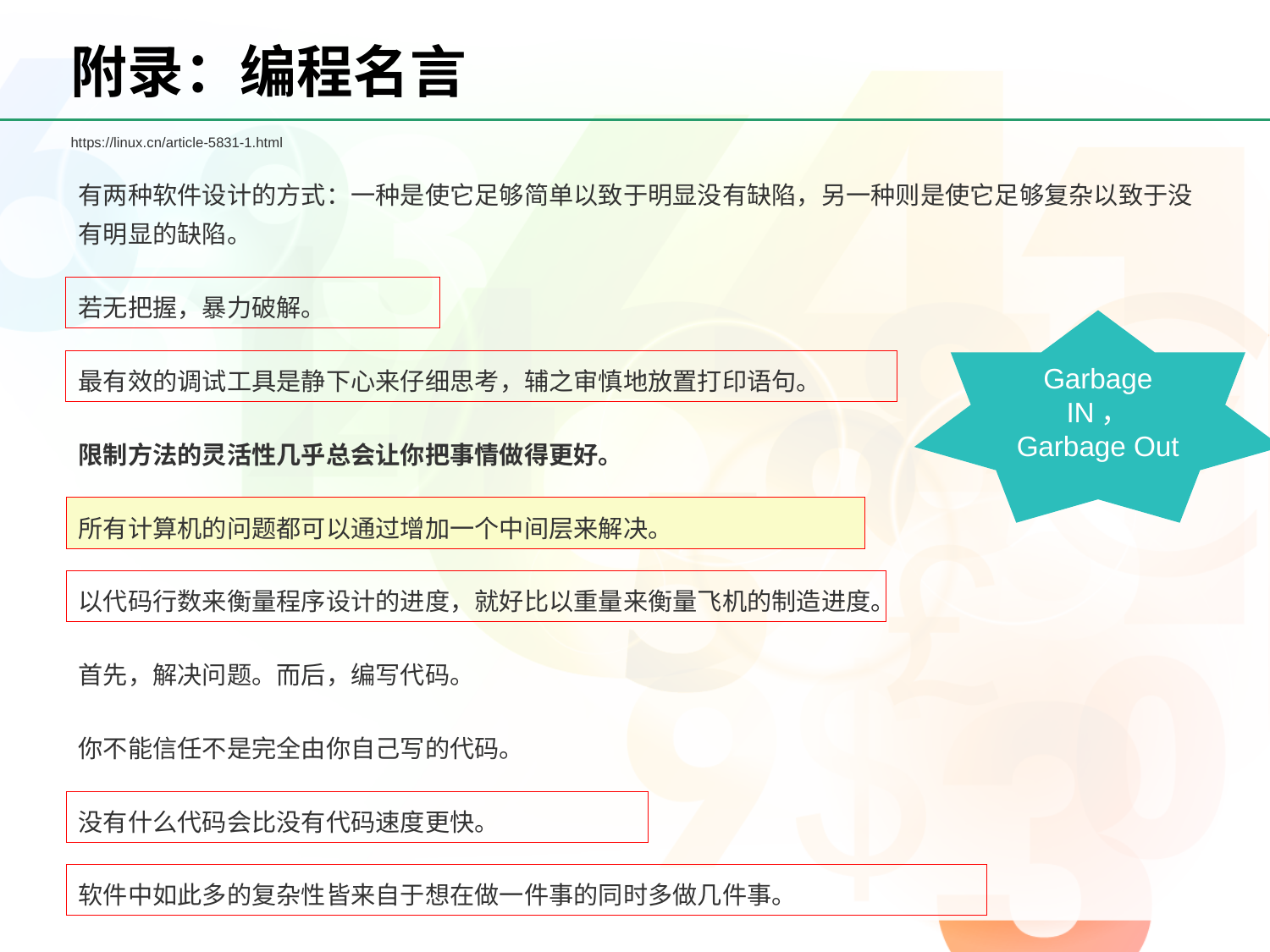

# 附录：编程名言
https://linux.cn/article-5831-1.html
有两种软件设计的方式：一种是使它足够简单以致于明显没有缺陷，另一种则是使它足够复杂以致于没有明显的缺陷。
若无把握，暴力破解。
Garbage IN，
Garbage Out
最有效的调试工具是静下心来仔细思考，辅之审慎地放置打印语句。
限制方法的灵活性几乎总会让你把事情做得更好。
所有计算机的问题都可以通过增加一个中间层来解决。
以代码行数来衡量程序设计的进度，就好比以重量来衡量飞机的制造进度。
首先，解决问题。而后，编写代码。
你不能信任不是完全由你自己写的代码。
没有什么代码会比没有代码速度更快。
软件中如此多的复杂性皆来自于想在做一件事的同时多做几件事。